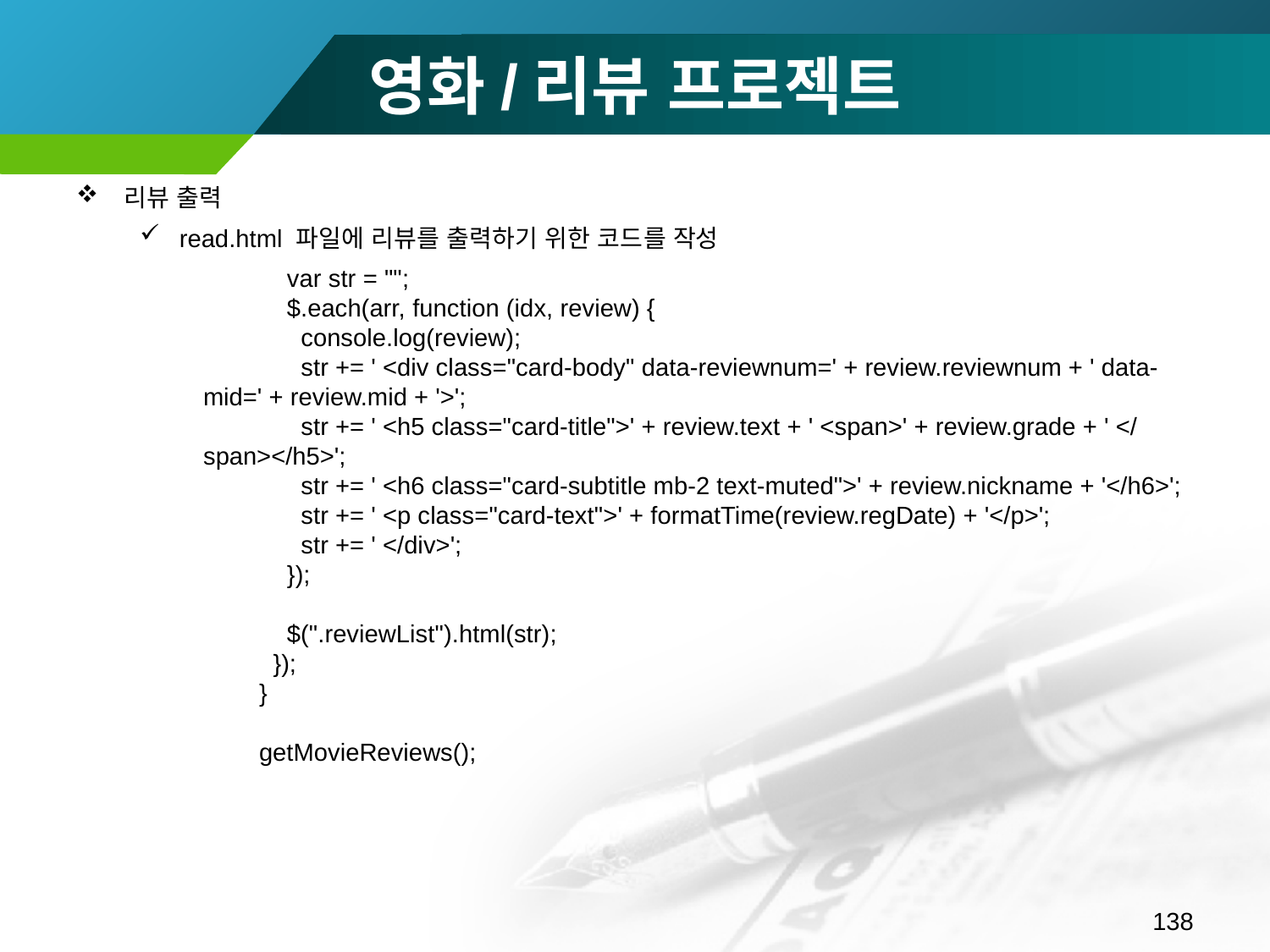

# 영화/리뷰 프로젝트
리뷰 출력
read.html 파일에 리뷰를 출력하기 위한 코드를 작성
            var str = "";
            $.each(arr, function (idx, review) {
              console.log(review);
              str += ' <div class="card-body" data-reviewnum=' + review.reviewnum + ' data-mid=' + review.mid + '>';
              str += ' <h5 class="card-title">' + review.text + ' <span>' + review.grade + ' </span></h5>';
              str += ' <h6 class="card-subtitle mb-2 text-muted">' + review.nickname + '</h6>';
              str += ' <p class="card-text">' + formatTime(review.regDate) + '</p>';
              str += ' </div>';
            });

            $(".reviewList").html(str);
          });
        }

        getMovieReviews();
138